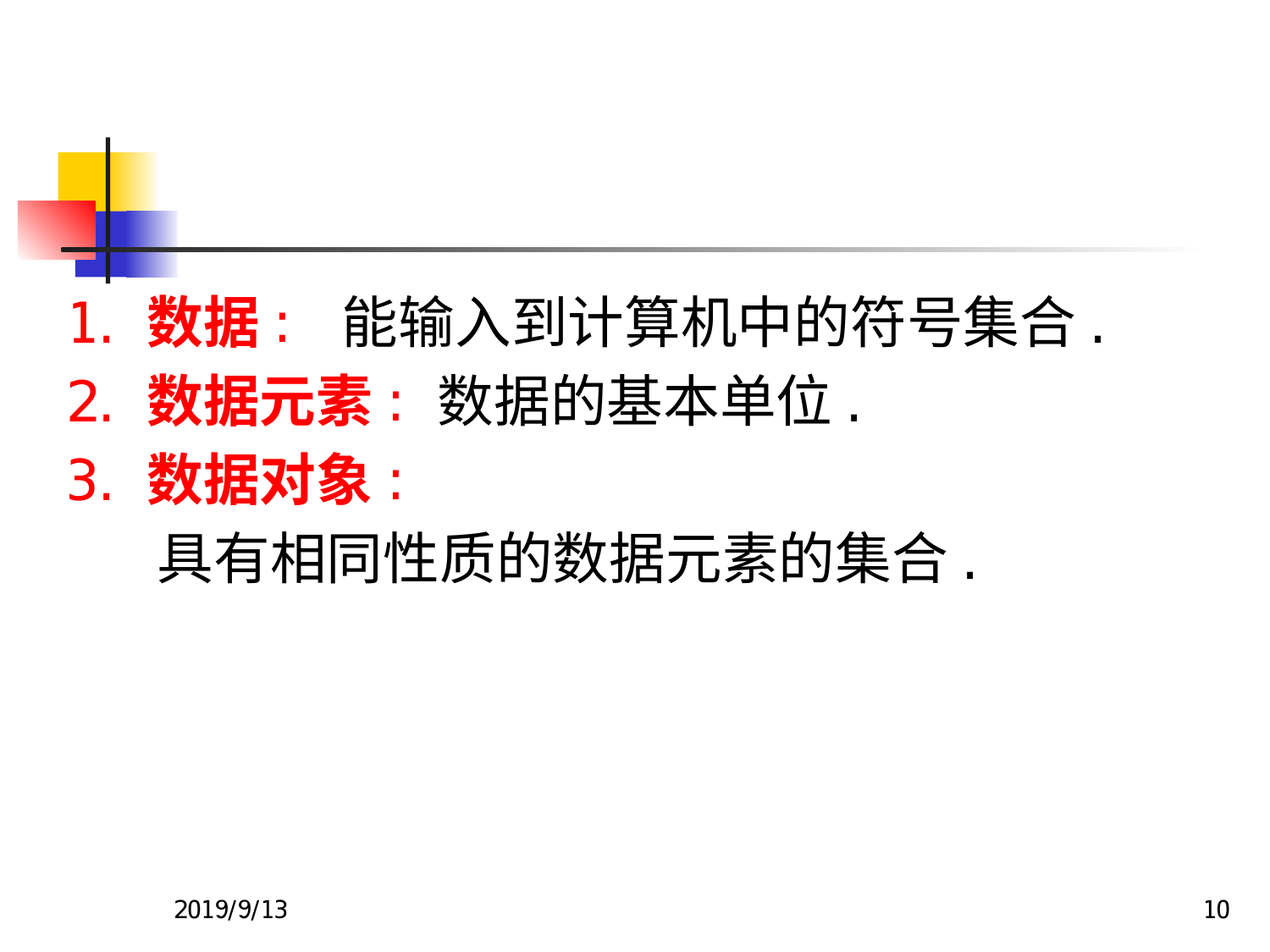

#
1. 数据:  能输入到计算机中的符号集合.
2. 数据元素: 数据的基本单位.
3. 数据对象:
      具有相同性质的数据元素的集合.

2019/9/13
10